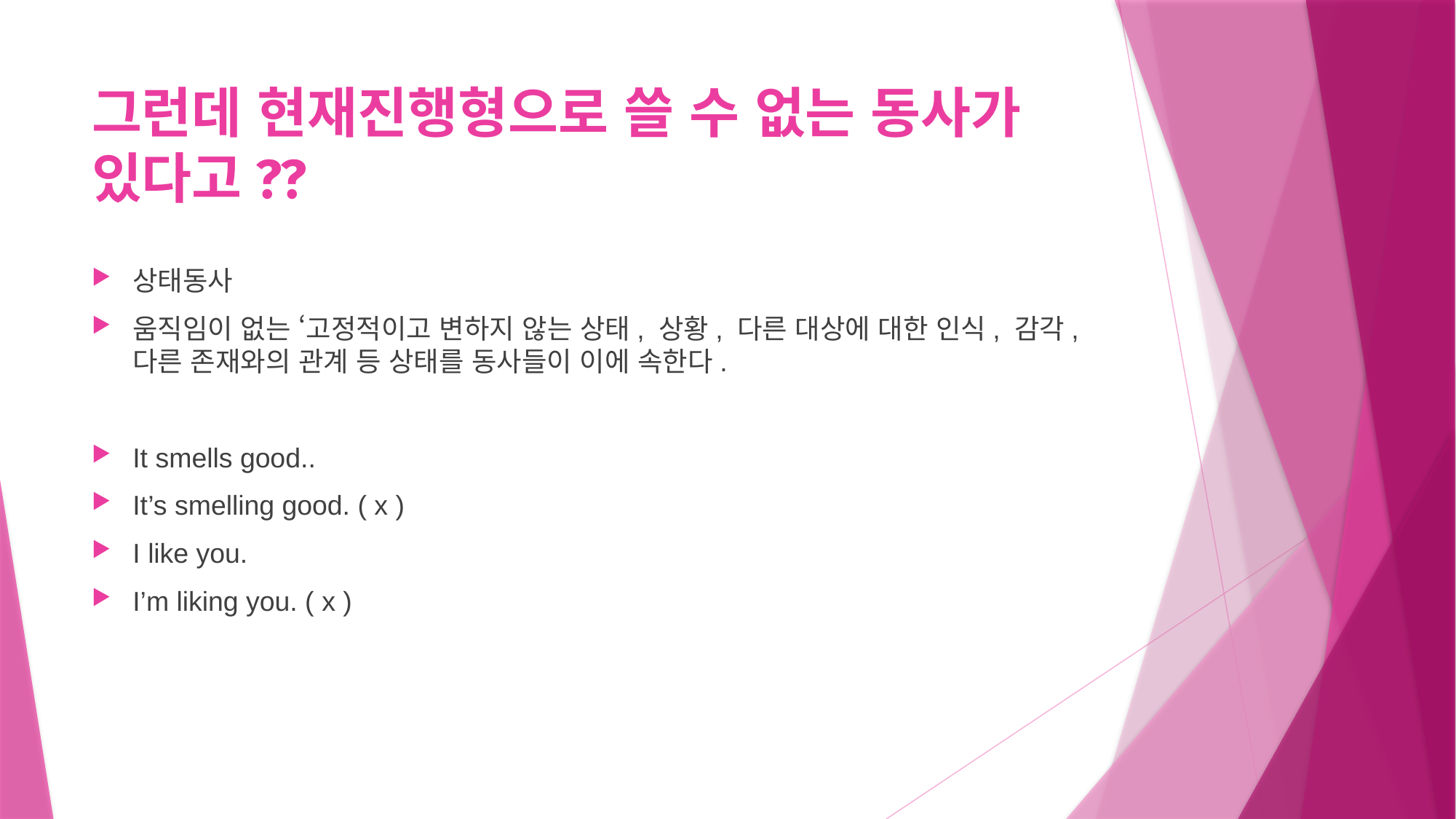

# 그런데 현재진행형으로 쓸 수 없는 동사가 있다고??
상태동사
움직임이 없는 ‘고정적이고 변하지 않는 상태, 상황, 다른 대상에 대한 인식, 감각, 다른 존재와의 관계 등 상태를 동사들이 이에 속한다.

It smells good..
It’s smelling good. ( x )
I like you.
I’m liking you. ( x )